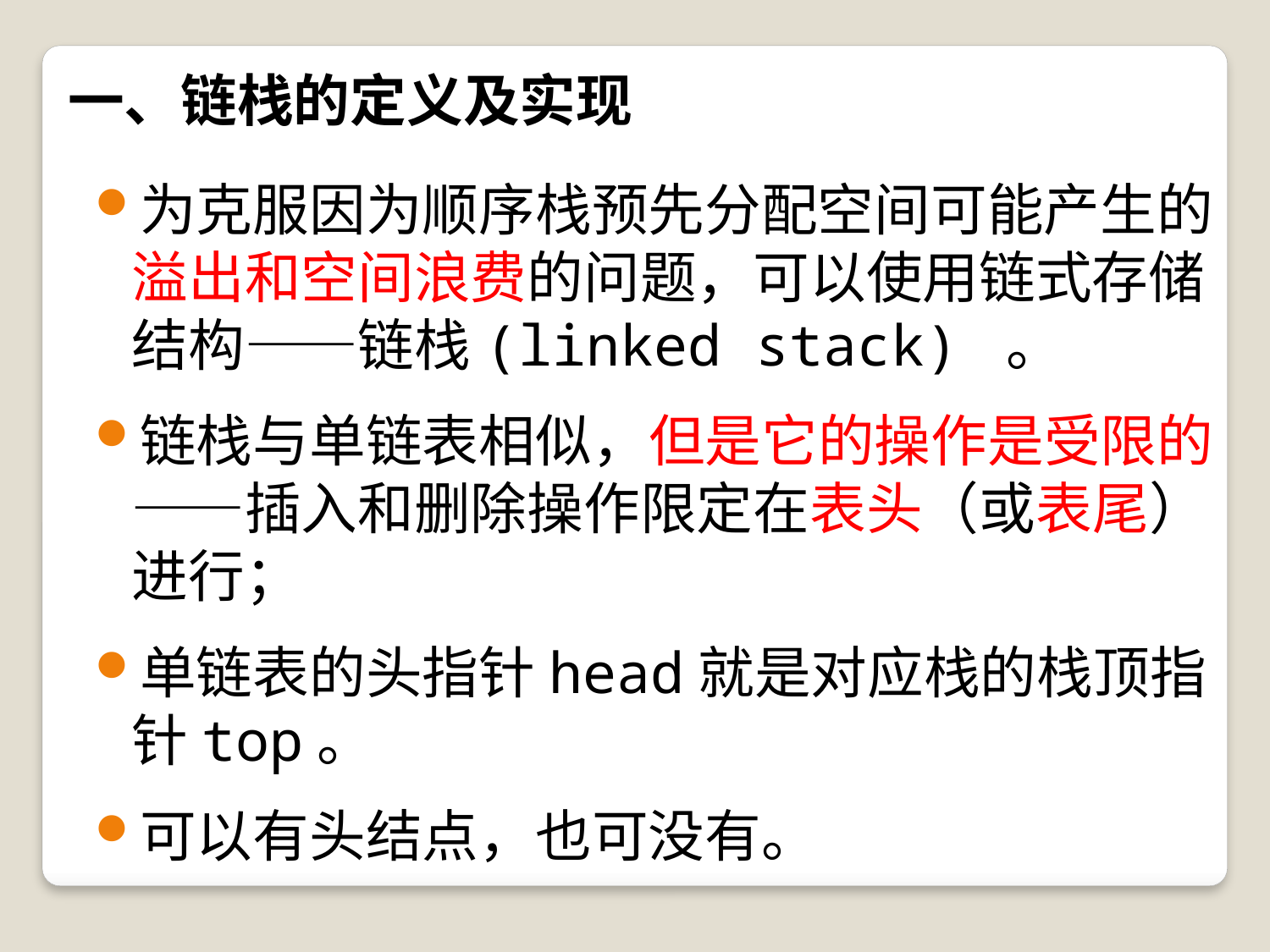

# 一、链栈的定义及实现

为克服因为顺序栈预先分配空间可能产生的溢出和空间浪费的问题，可以使用链式存储结构——链栈(linked stack) 。
链栈与单链表相似，但是它的操作是受限的——插入和删除操作限定在表头（或表尾）进行；
单链表的头指针head就是对应栈的栈顶指针top。
可以有头结点，也可没有。